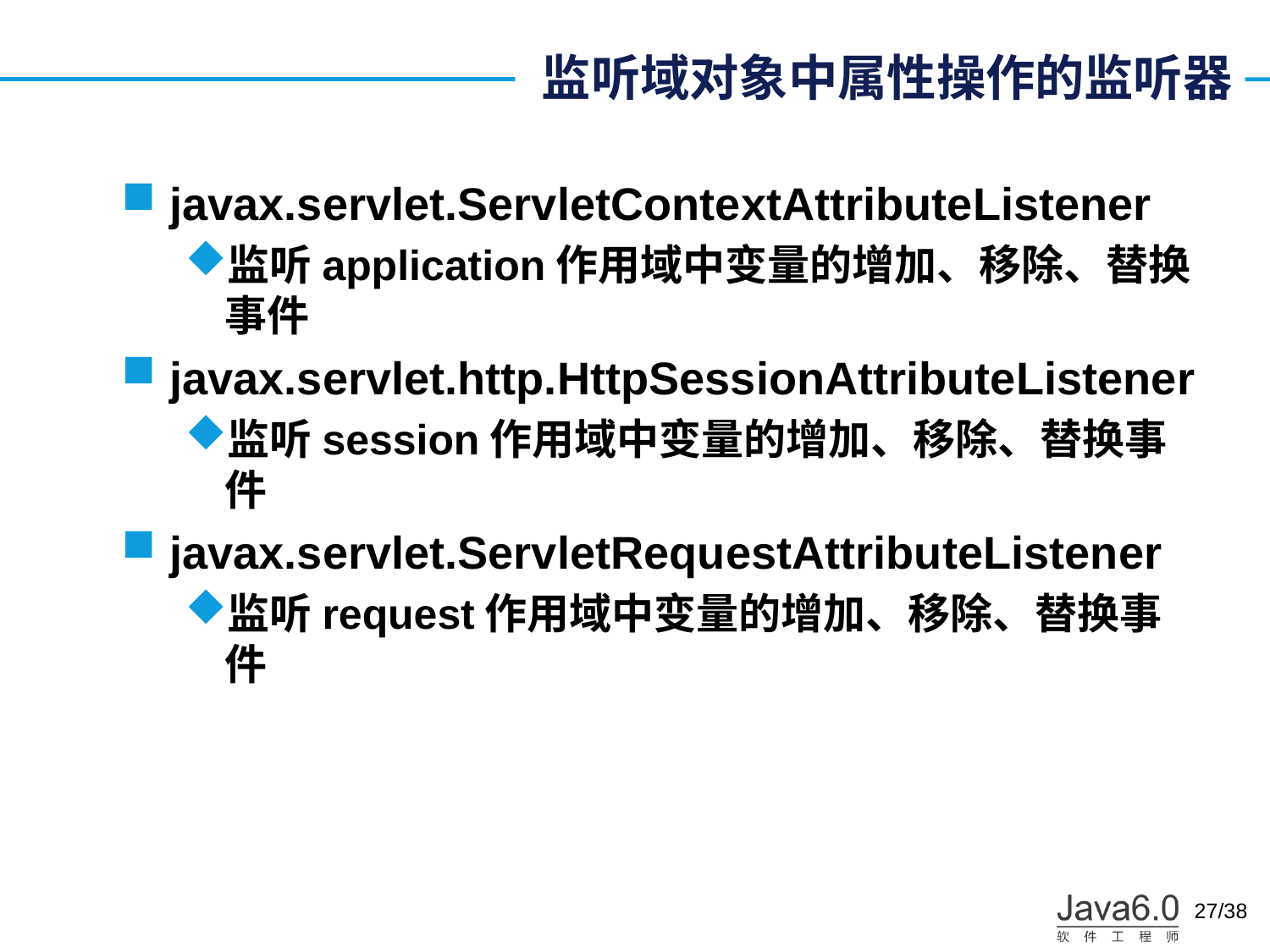

# 监听域对象中属性操作的监听器
javax.servlet.ServletContextAttributeListener
监听application作用域中变量的增加、移除、替换事件
javax.servlet.http.HttpSessionAttributeListener
监听session作用域中变量的增加、移除、替换事件
javax.servlet.ServletRequestAttributeListener
监听request作用域中变量的增加、移除、替换事件

27/38